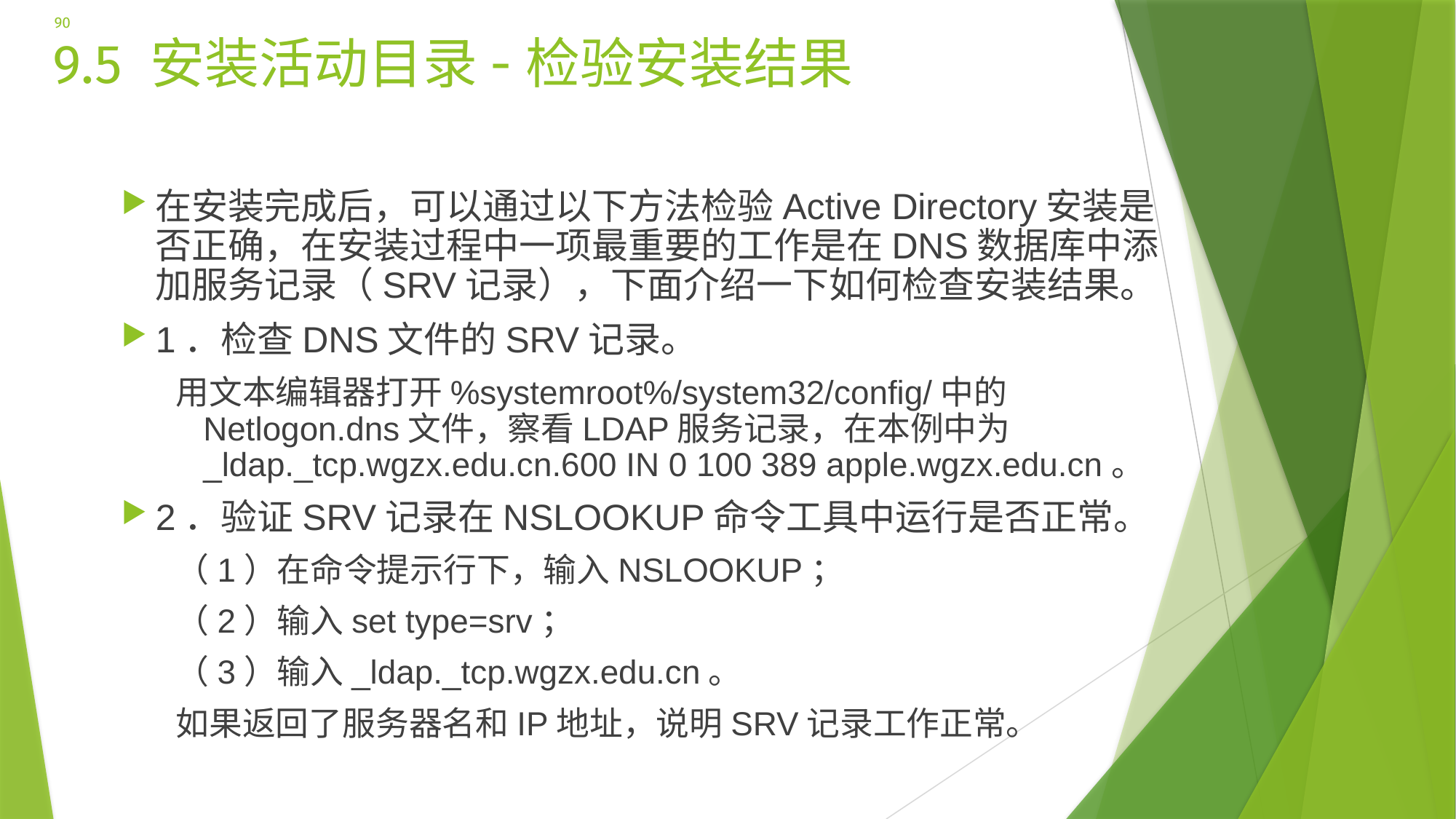

90
# 9.5 安装活动目录-检验安装结果
在安装完成后，可以通过以下方法检验Active Directory安装是否正确，在安装过程中一项最重要的工作是在DNS数据库中添加服务记录（SRV记录），下面介绍一下如何检查安装结果。
1．检查DNS文件的SRV记录。
用文本编辑器打开%systemroot%/system32/config/中的Netlogon.dns文件，察看LDAP服务记录，在本例中为_ldap._tcp.wgzx.edu.cn.600 IN 0 100 389 apple.wgzx.edu.cn。
2．验证SRV记录在NSLOOKUP命令工具中运行是否正常。
（1）在命令提示行下，输入NSLOOKUP；
（2）输入set type=srv；
（3）输入_ldap._tcp.wgzx.edu.cn。
如果返回了服务器名和IP地址，说明SRV记录工作正常。